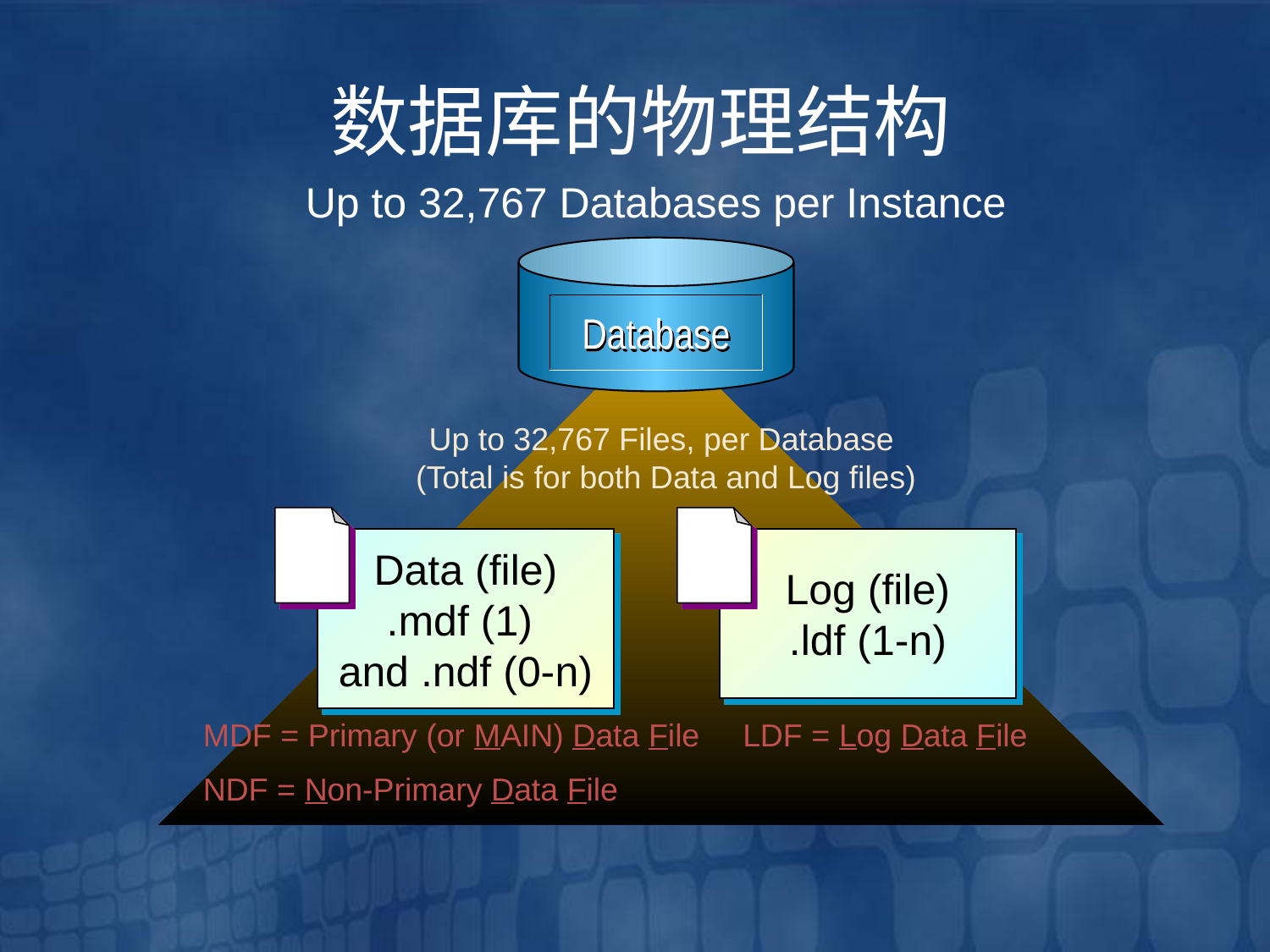

数据库的物理结构
Up to 32,767 Databases per Instance

Database

Up to 32,767 Files, per Database
 (Total is for both Data and Log files)

Data (file)
.mdf (1)
and .ndf (0-n)
Log (file)
.ldf (1-n)
MDF = Primary (or MAIN) Data File
NDF = Non-Primary Data File
LDF = Log Data File